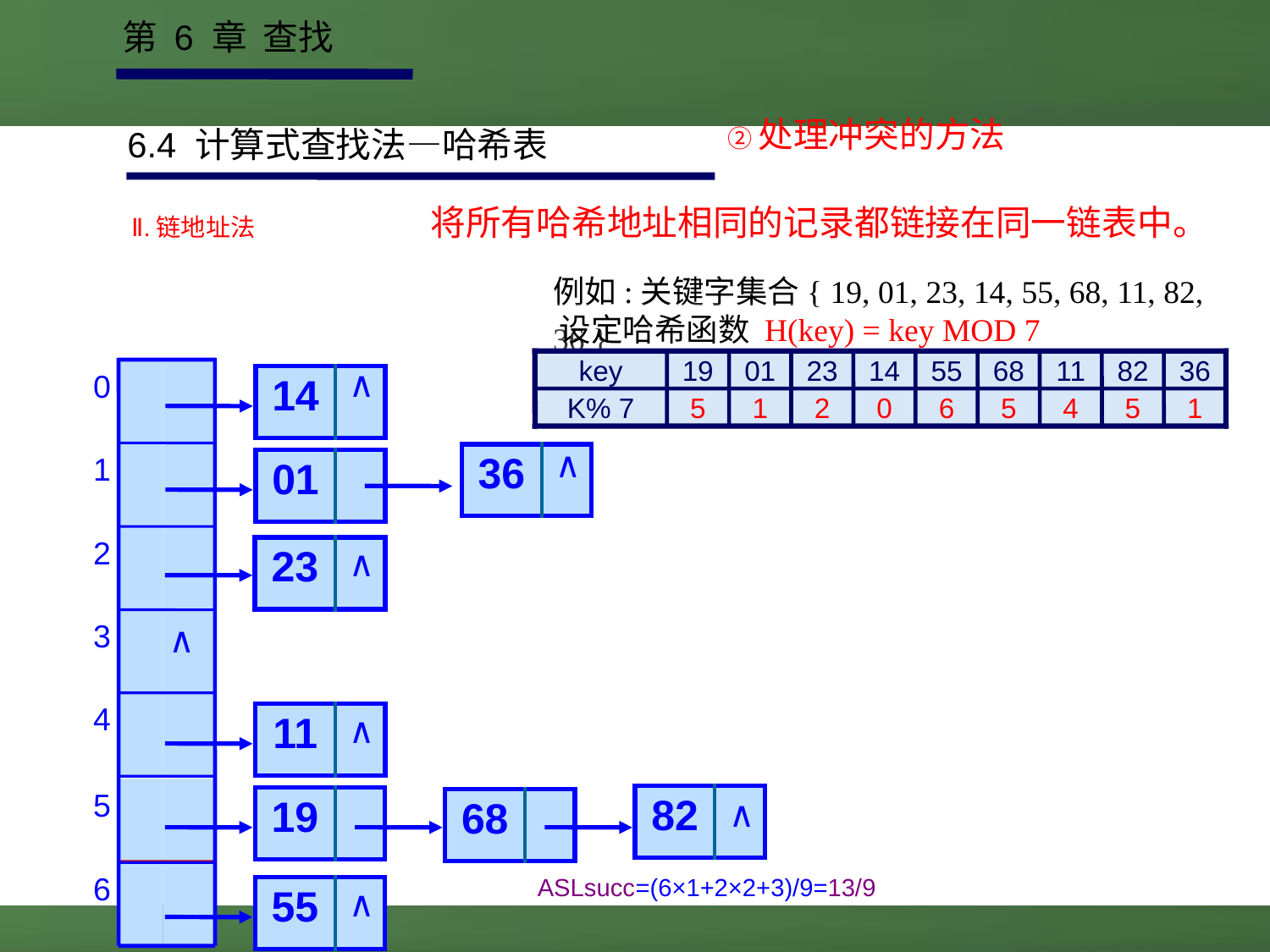

第 6 章  查找

②处理冲突的方法
6.4 计算式查找法—哈希表

将所有哈希地址相同的记录都链接在同一链表中。
Ⅱ.链地址法
例如:关键字集合{ 19, 01, 23, 14, 55, 68, 11, 82, 36 }
设定哈希函数 H(key) = key MOD 7
key

19

01

23

14

55

68

11

82

36

K% 7

5
1
2
0
6
5
4
5
1

∧

0

1

2

3

4

5
6

| 14 |  |
| --- | --- |

∧
| 36 |  |
| --- | --- |
| 01 |  |
| --- | --- |

∧
| 23 |  |
| --- | --- |

∧
∧
| 11 |  |
| --- | --- |

∧
| 82 |  |
| --- | --- |
| 19 |  |
| --- | --- |
| 68 |  |
| --- | --- |

ASLsucc=(6×1+2×2+3)/9=13/9
∧
| 55 |  |
| --- | --- |